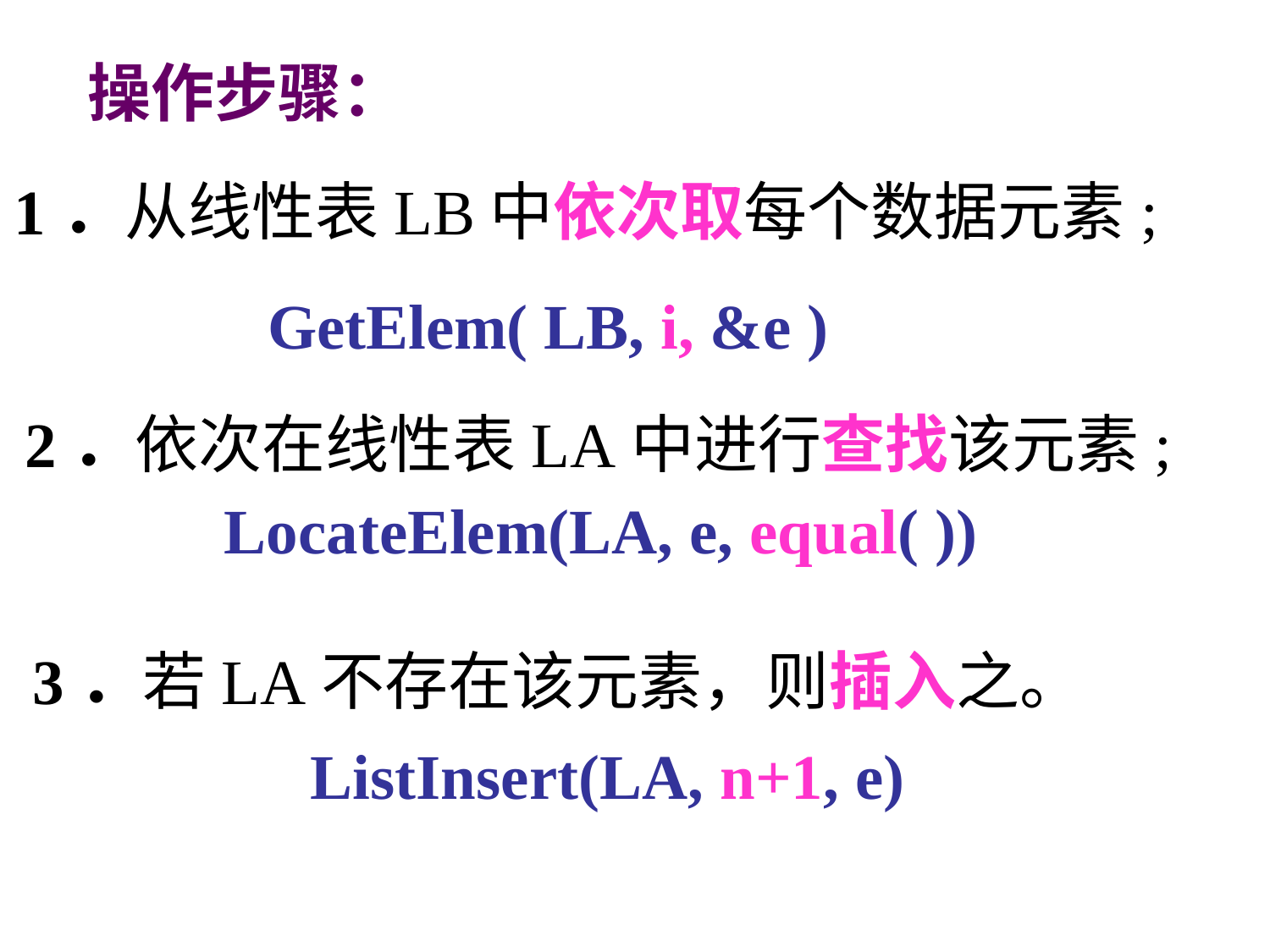

操作步骤：
1．从线性表LB中依次取每个数据元素;
GetElem( LB, i, &e )
2．依次在线性表LA中进行查找该元素;
 LocateElem(LA, e, equal( ))

3．若LA不存在该元素，则插入之。
 ListInsert(LA, n+1, e)